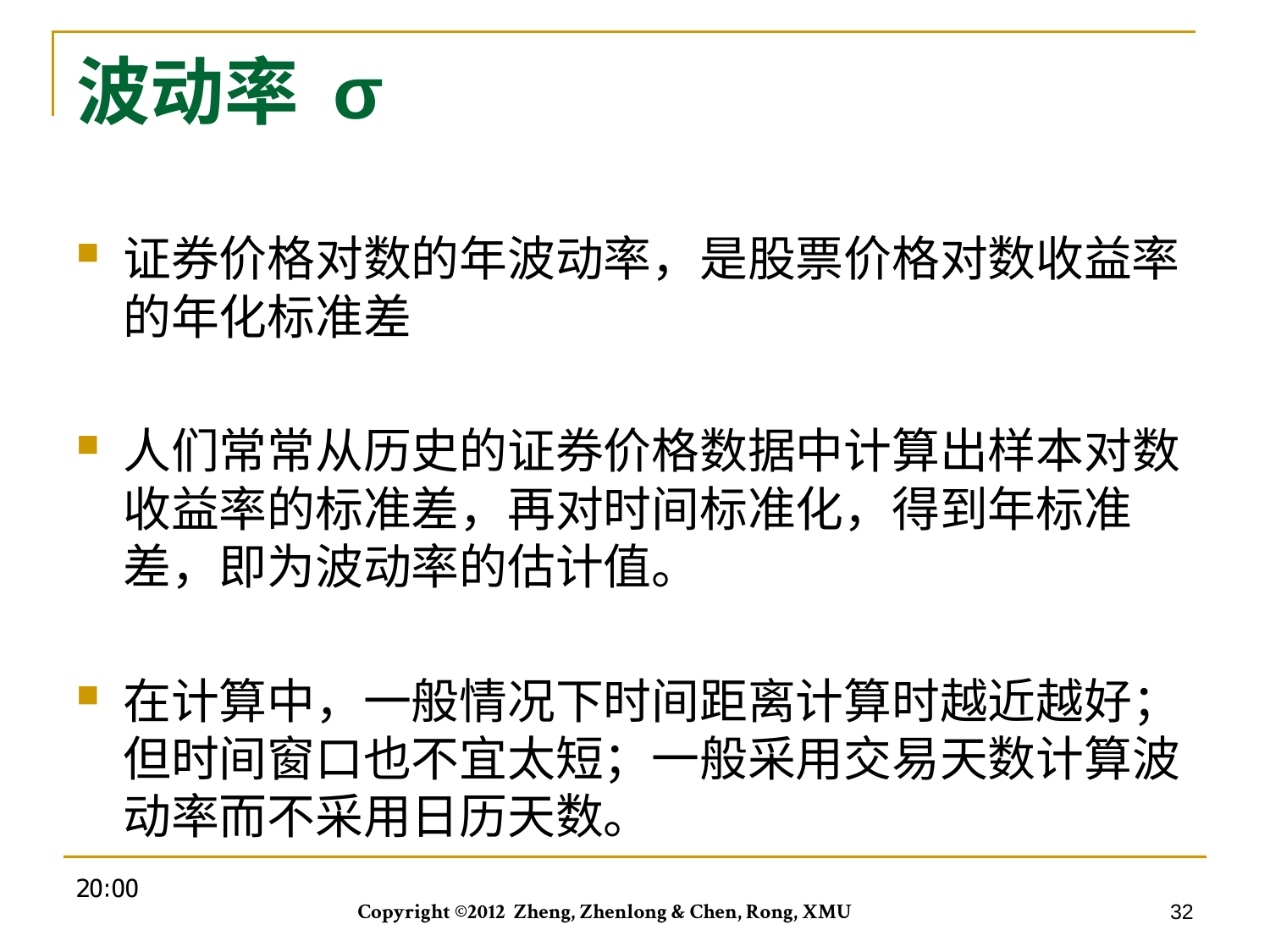

# 波动率 σ
证券价格对数的年波动率，是股票价格对数收益率的年化标准差

人们常常从历史的证券价格数据中计算出样本对数收益率的标准差，再对时间标准化，得到年标准差，即为波动率的估计值。

在计算中，一般情况下时间距离计算时越近越好；但时间窗口也不宜太短；一般采用交易天数计算波动率而不采用日历天数。
20:00
32
Copyright ©2012  Zheng, Zhenlong & Chen, Rong, XMU